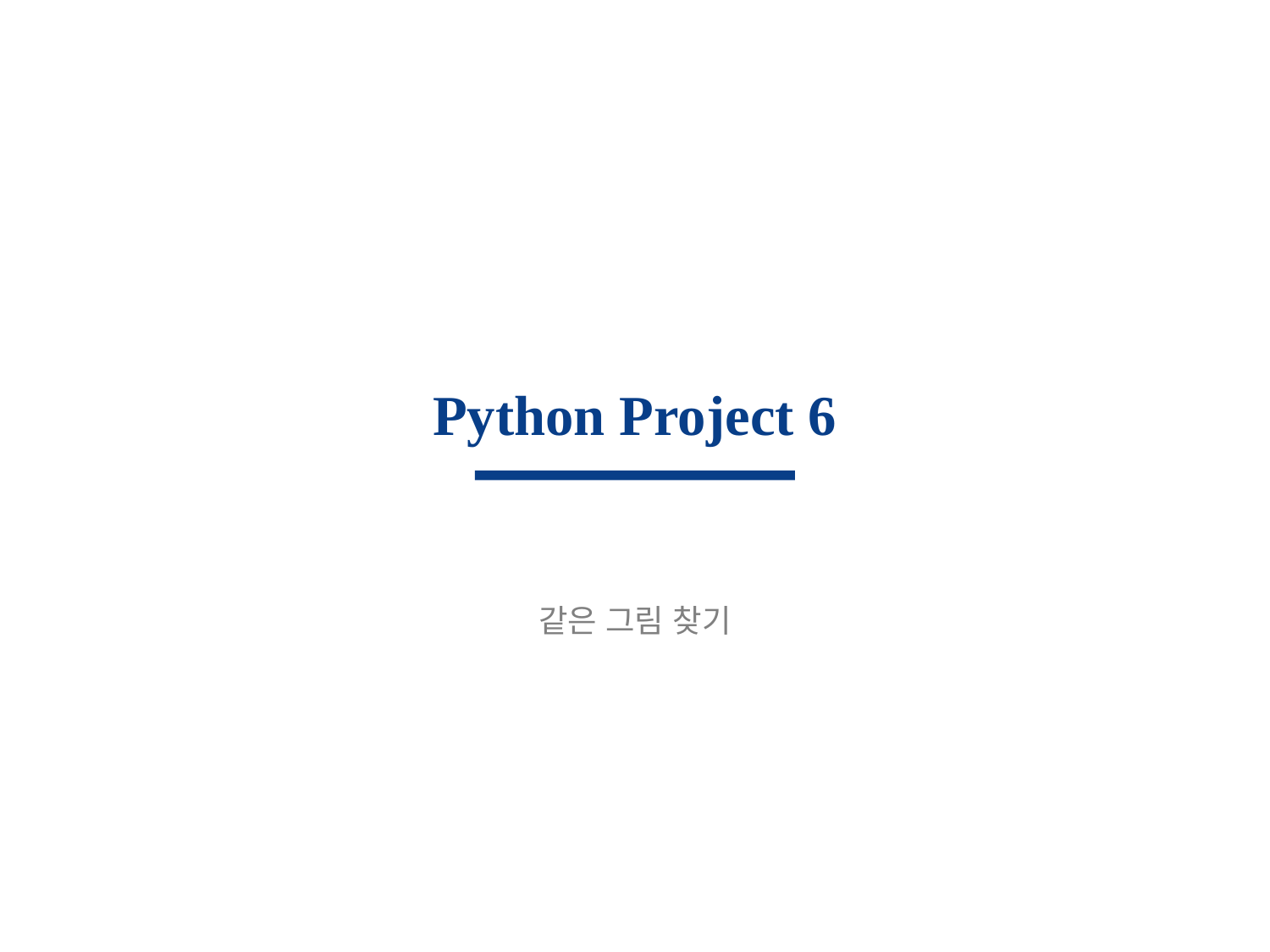

# Python Project 6
같은 그림 찾기